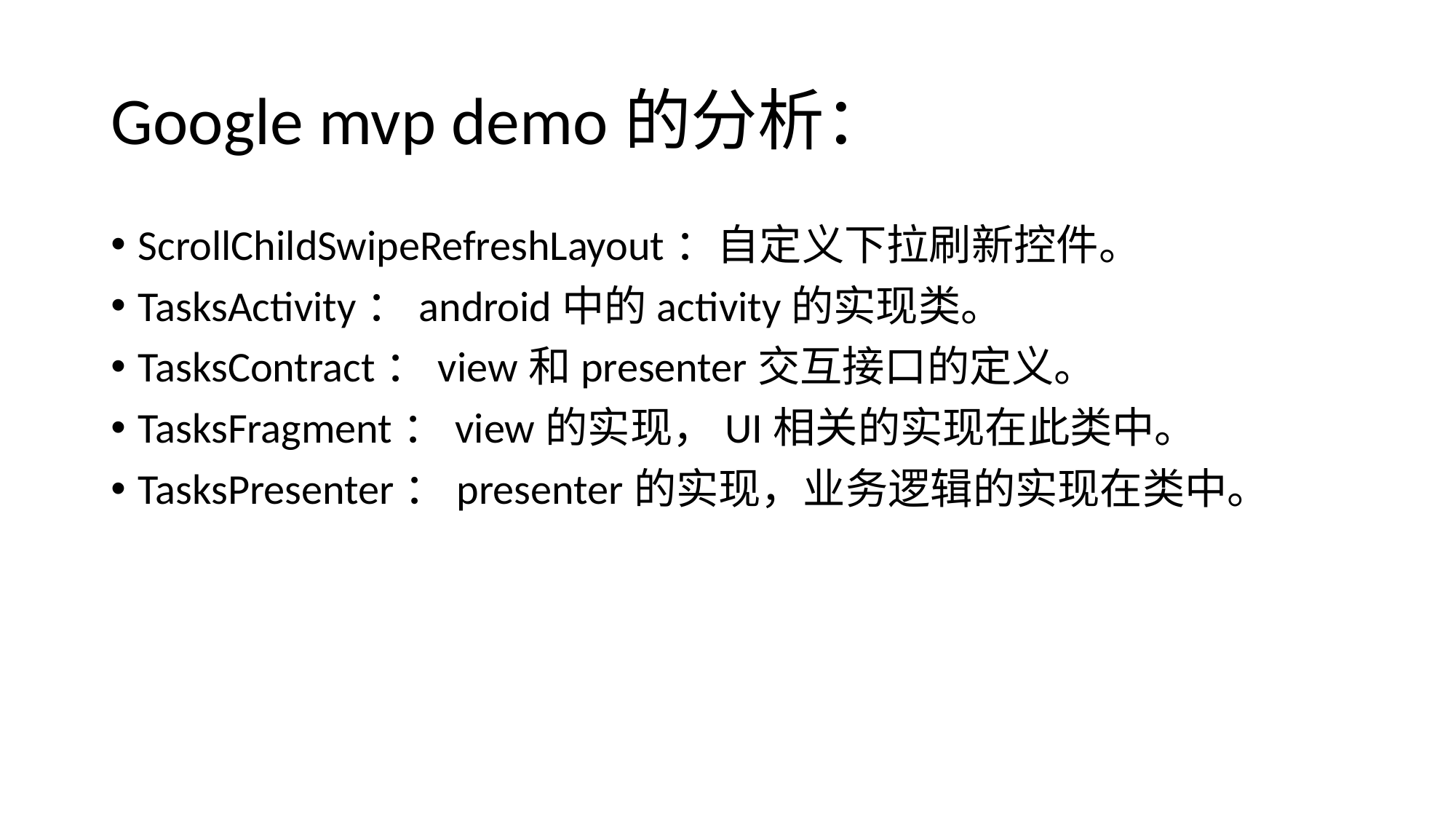

# Google mvp demo的分析：
ScrollChildSwipeRefreshLayout：自定义下拉刷新控件。
TasksActivity：android中的activity的实现类。
TasksContract：view和presenter交互接口的定义。
TasksFragment：view的实现，UI相关的实现在此类中。
TasksPresenter：presenter的实现，业务逻辑的实现在类中。